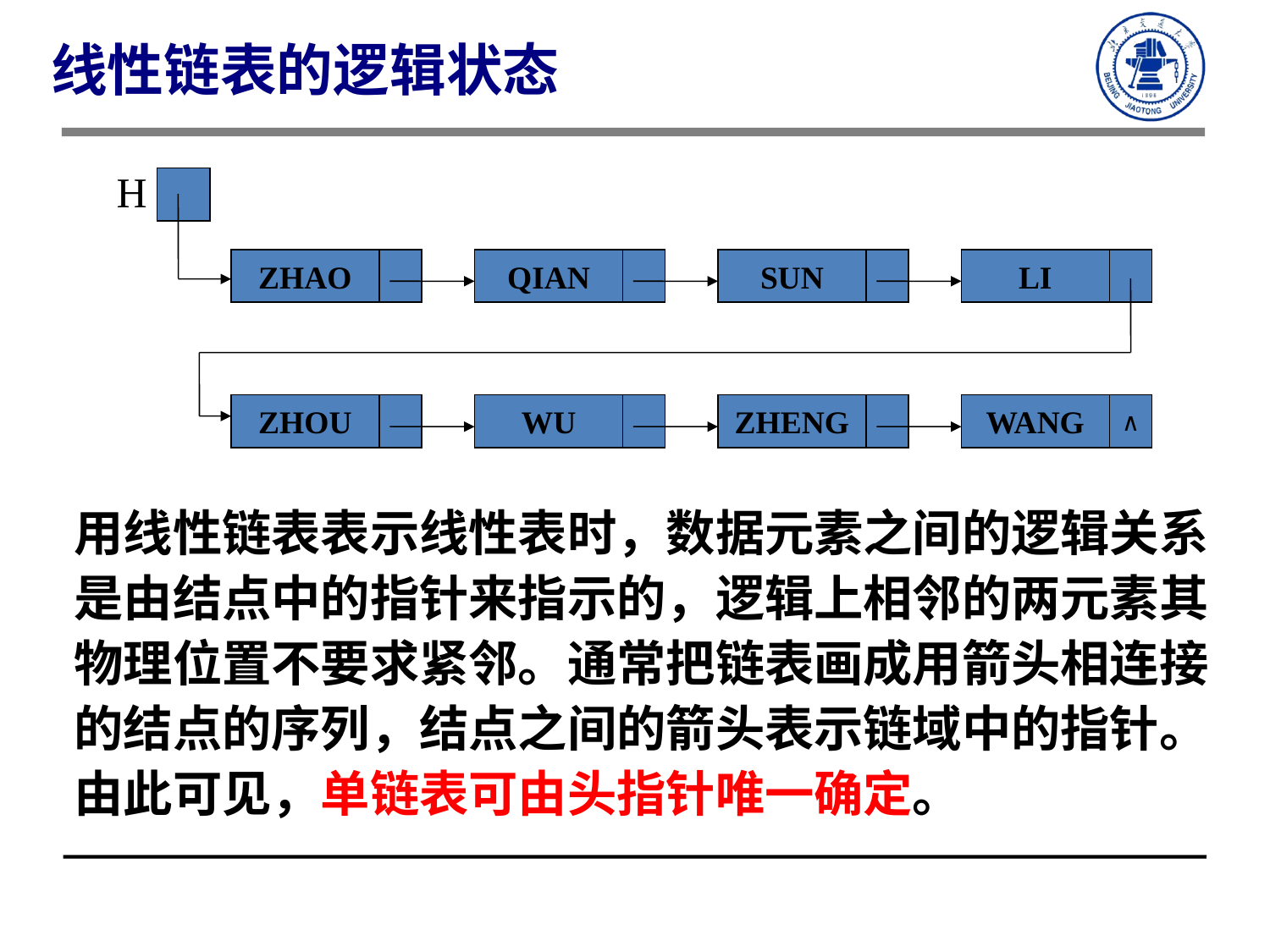

线性链表的逻辑状态
H

ZHAO

QIAN

SUN

LI

ZHOU

WU

ZHENG

WANG
∧

用线性链表表示线性表时，数据元素之间的逻辑关系是由结点中的指针来指示的，逻辑上相邻的两元素其物理位置不要求紧邻。通常把链表画成用箭头相连接的结点的序列，结点之间的箭头表示链域中的指针。由此可见，单链表可由头指针唯一确定。